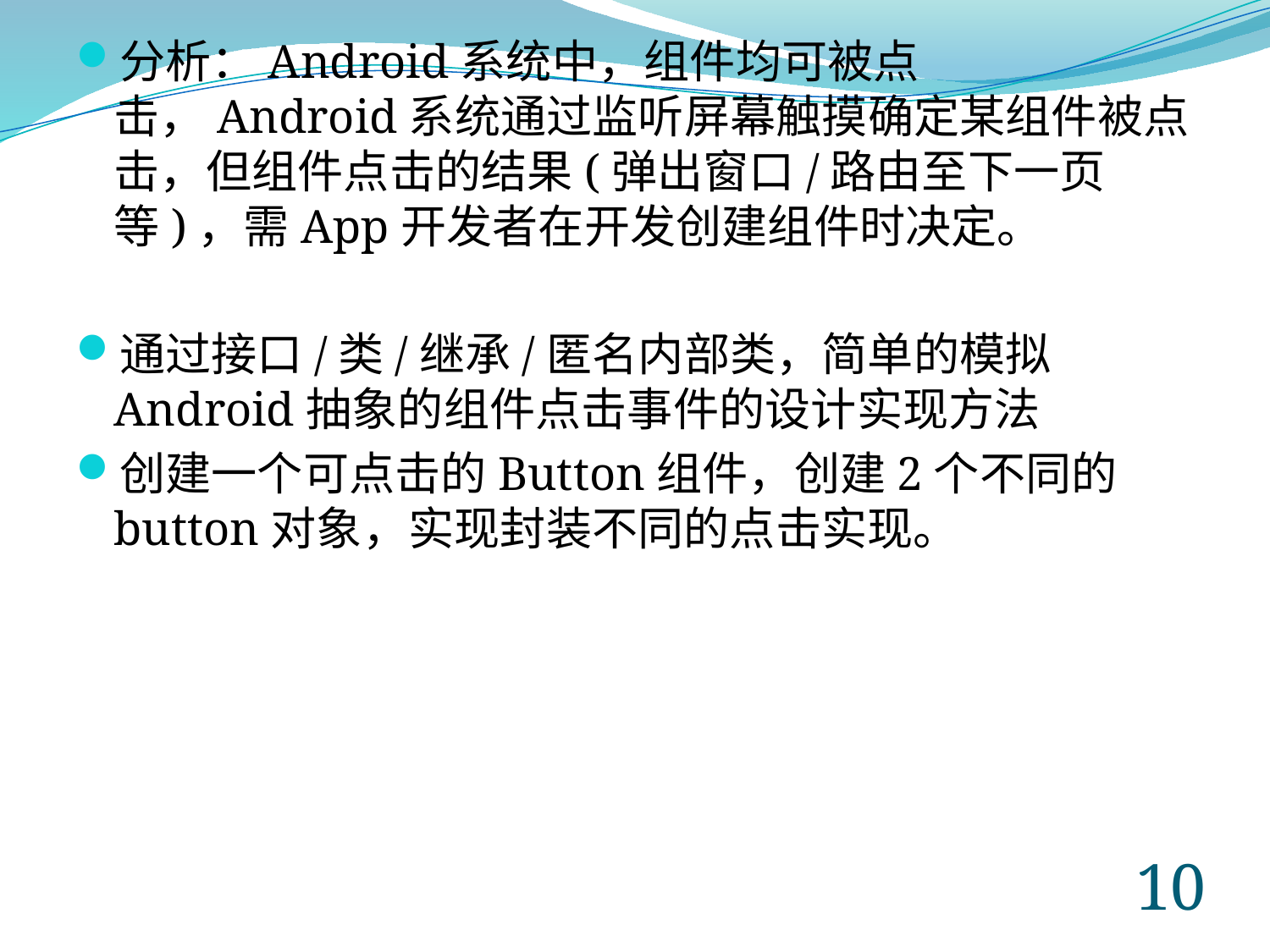

分析：Android系统中，组件均可被点击，Android系统通过监听屏幕触摸确定某组件被点击，但组件点击的结果(弹出窗口/路由至下一页等)，需App开发者在开发创建组件时决定。

通过接口/类/继承/匿名内部类，简单的模拟Android抽象的组件点击事件的设计实现方法
创建一个可点击的Button组件，创建2个不同的button对象，实现封装不同的点击实现。
10